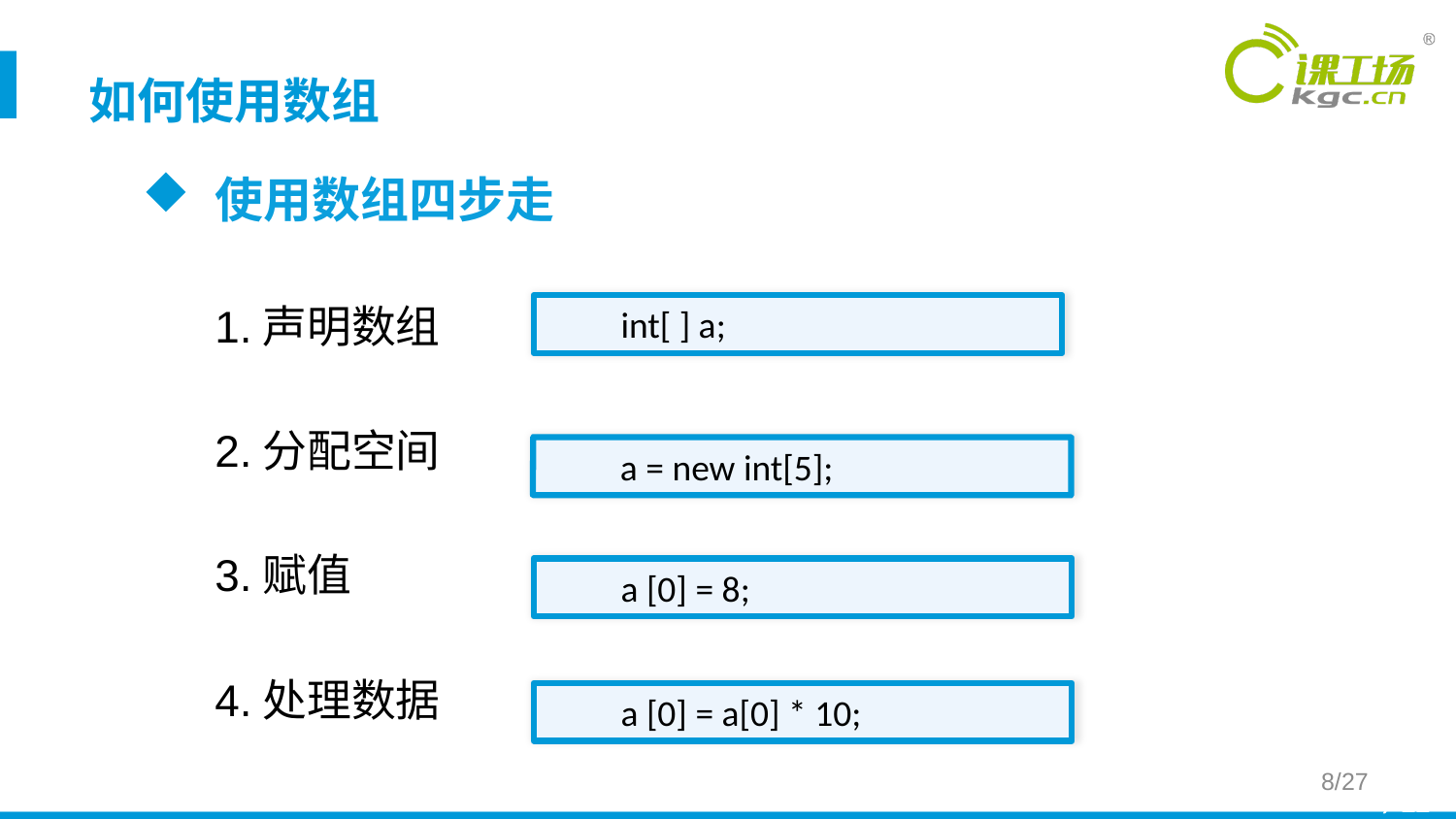

如何使用数组
使用数组四步走

1.声明数组

2.分配空间

3.赋值

4.处理数据

int[ ] a;
a = new int[5];
a [0] = 8;
a [0] = a[0] * 10;
8/27
* / 22